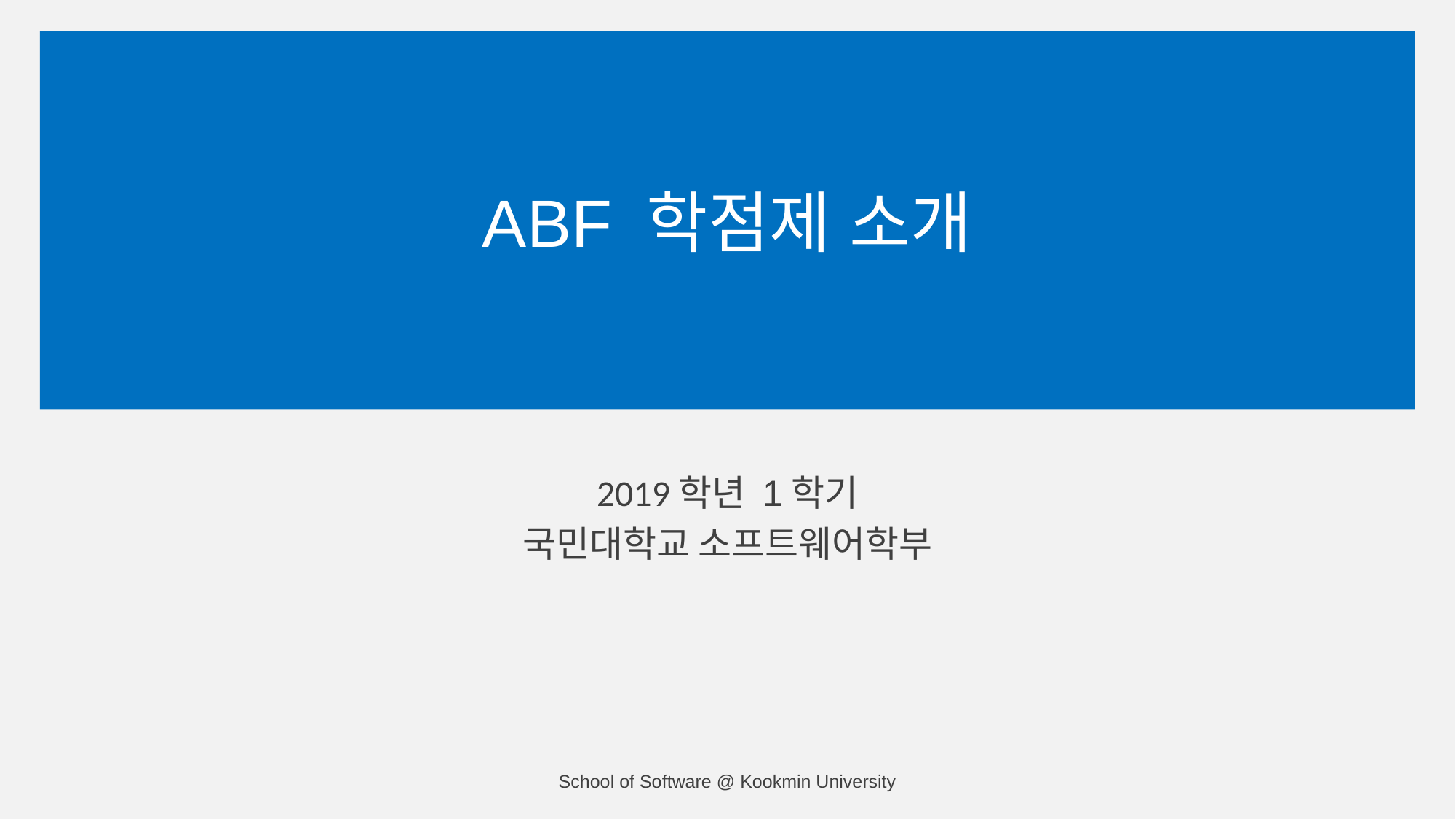

# ABF 학점제 소개
2019학년 1학기
국민대학교 소프트웨어학부
School of Software @ Kookmin University